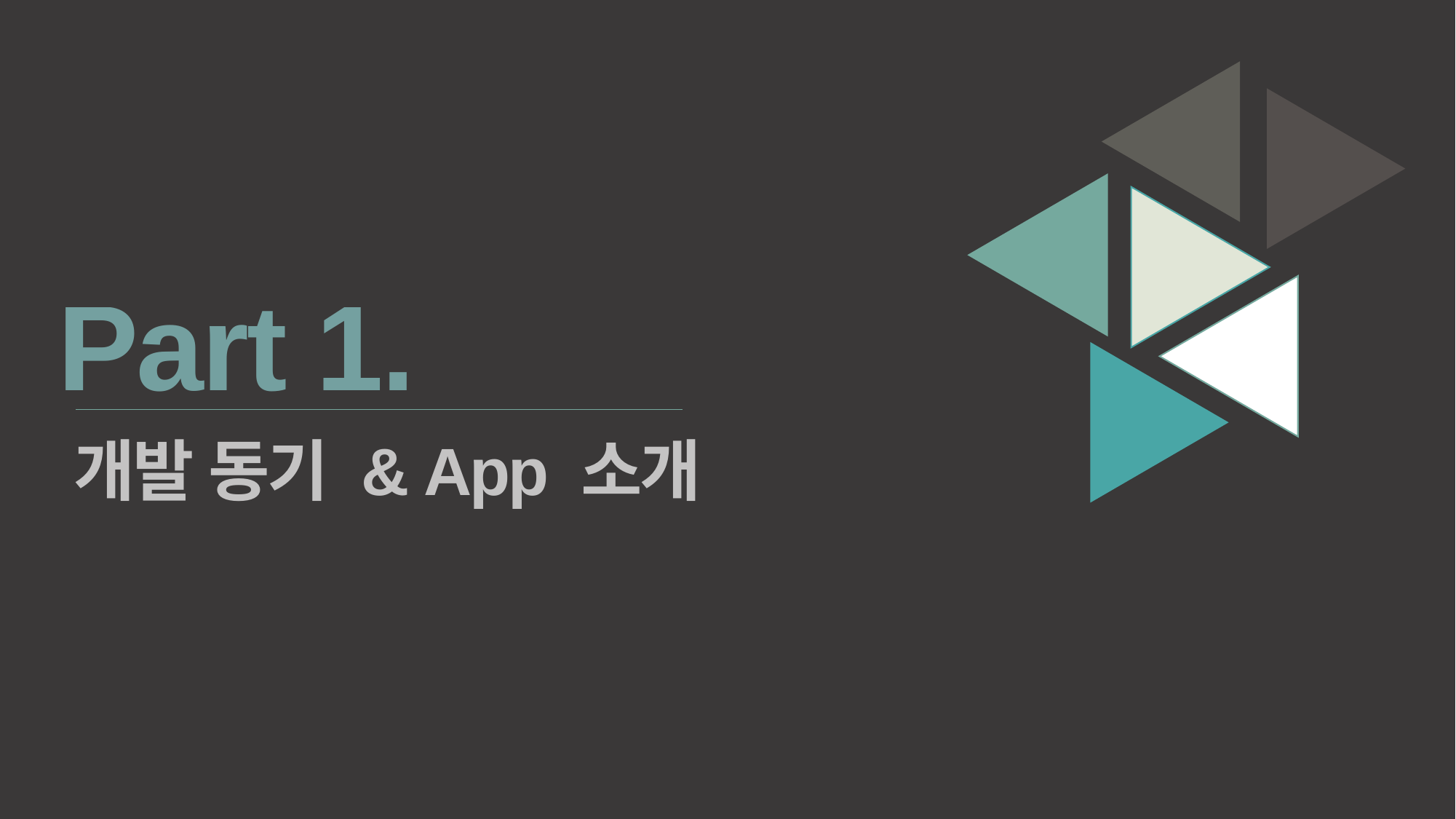

Part 1.
개발 동기 & App 소개